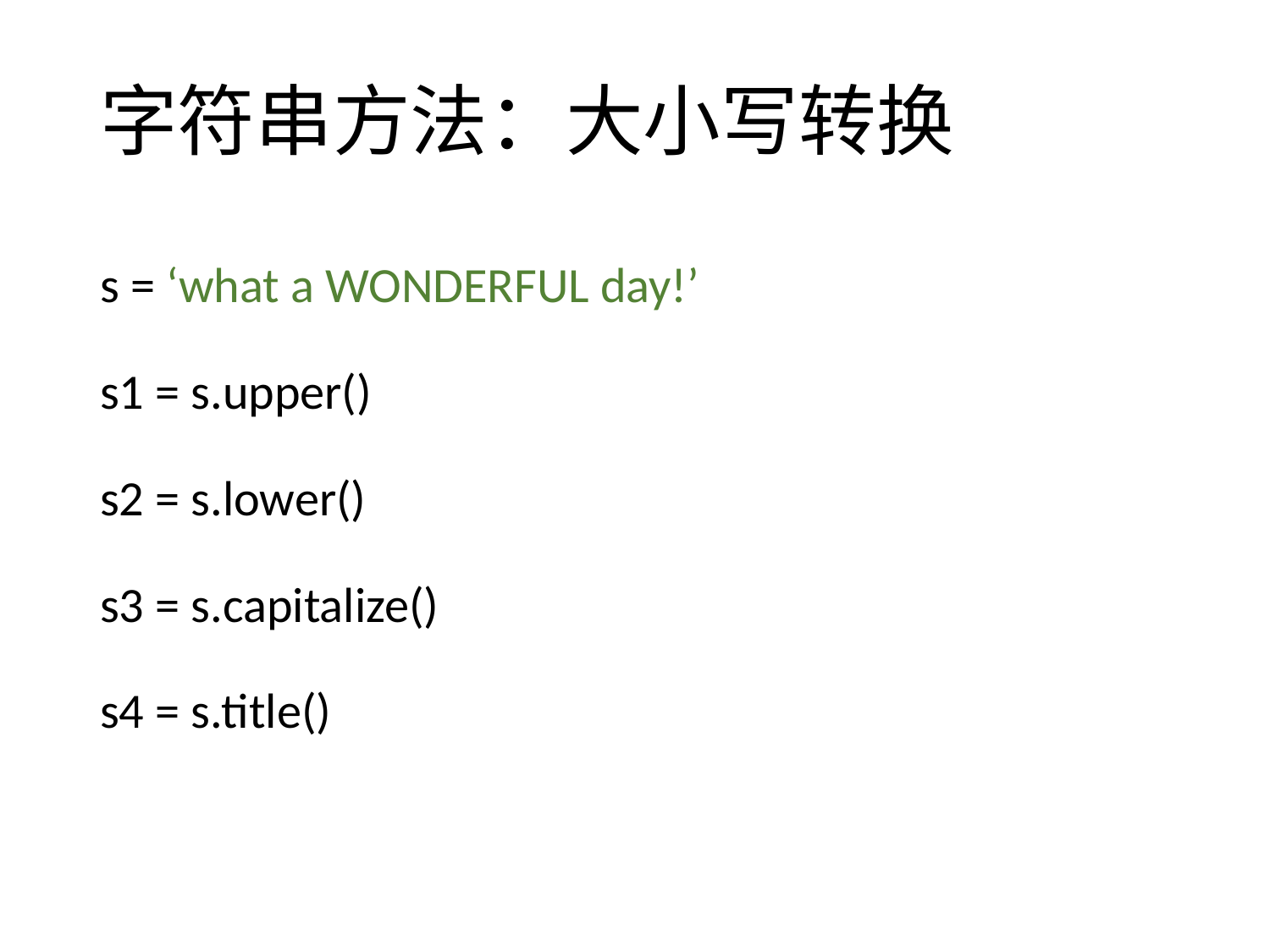

# 字符串方法：大小写转换
s = ‘what a WONDERFUL day!’
s1 = s.upper()
s2 = s.lower()
s3 = s.capitalize()
s4 = s.title()